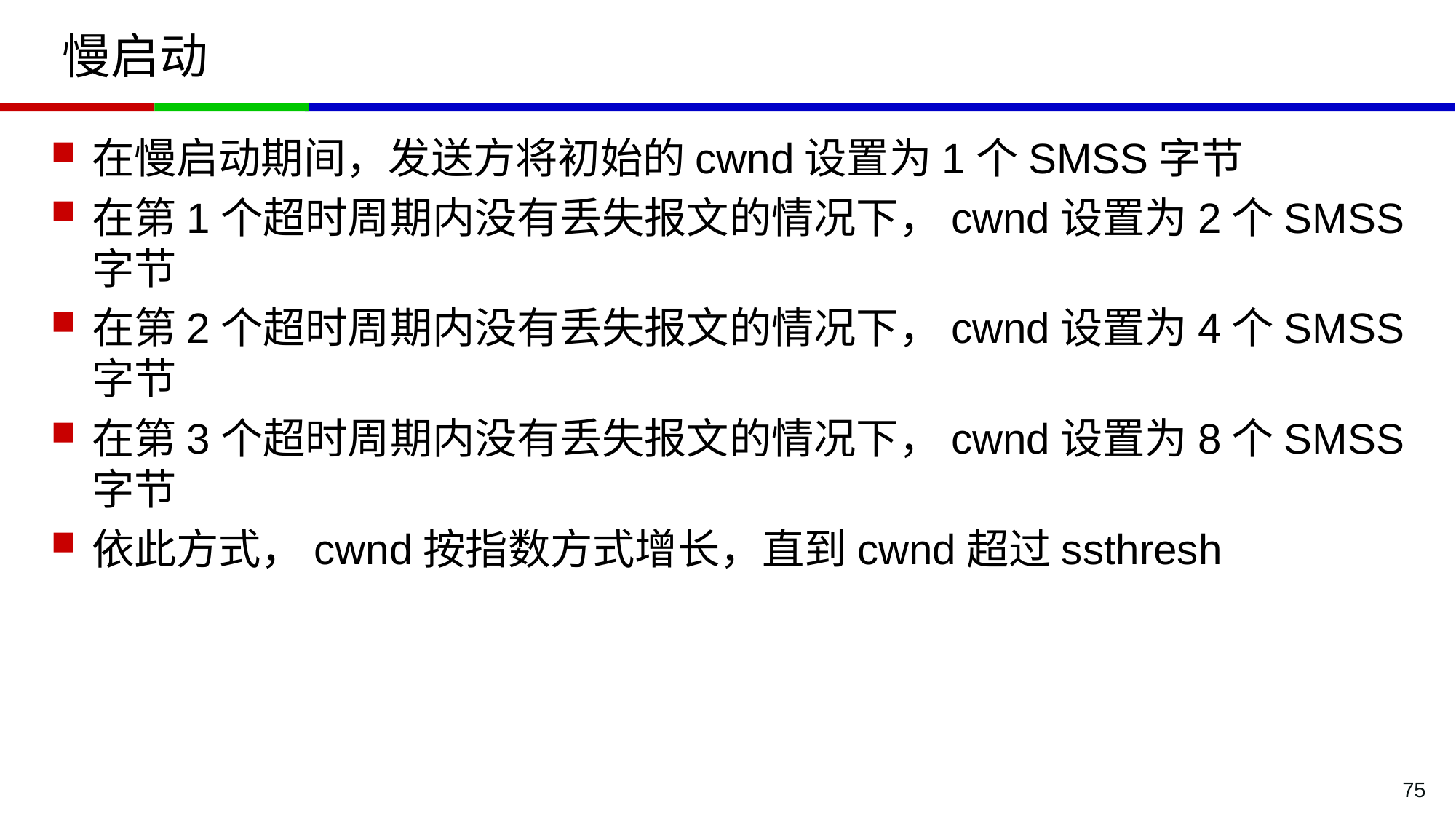

# 慢启动
在慢启动期间，发送方将初始的cwnd设置为1个SMSS字节
在第1个超时周期内没有丢失报文的情况下，cwnd设置为2个SMSS字节
在第2个超时周期内没有丢失报文的情况下，cwnd设置为4个SMSS字节
在第3个超时周期内没有丢失报文的情况下，cwnd设置为8个SMSS字节
依此方式，cwnd按指数方式增长，直到cwnd超过ssthresh
75